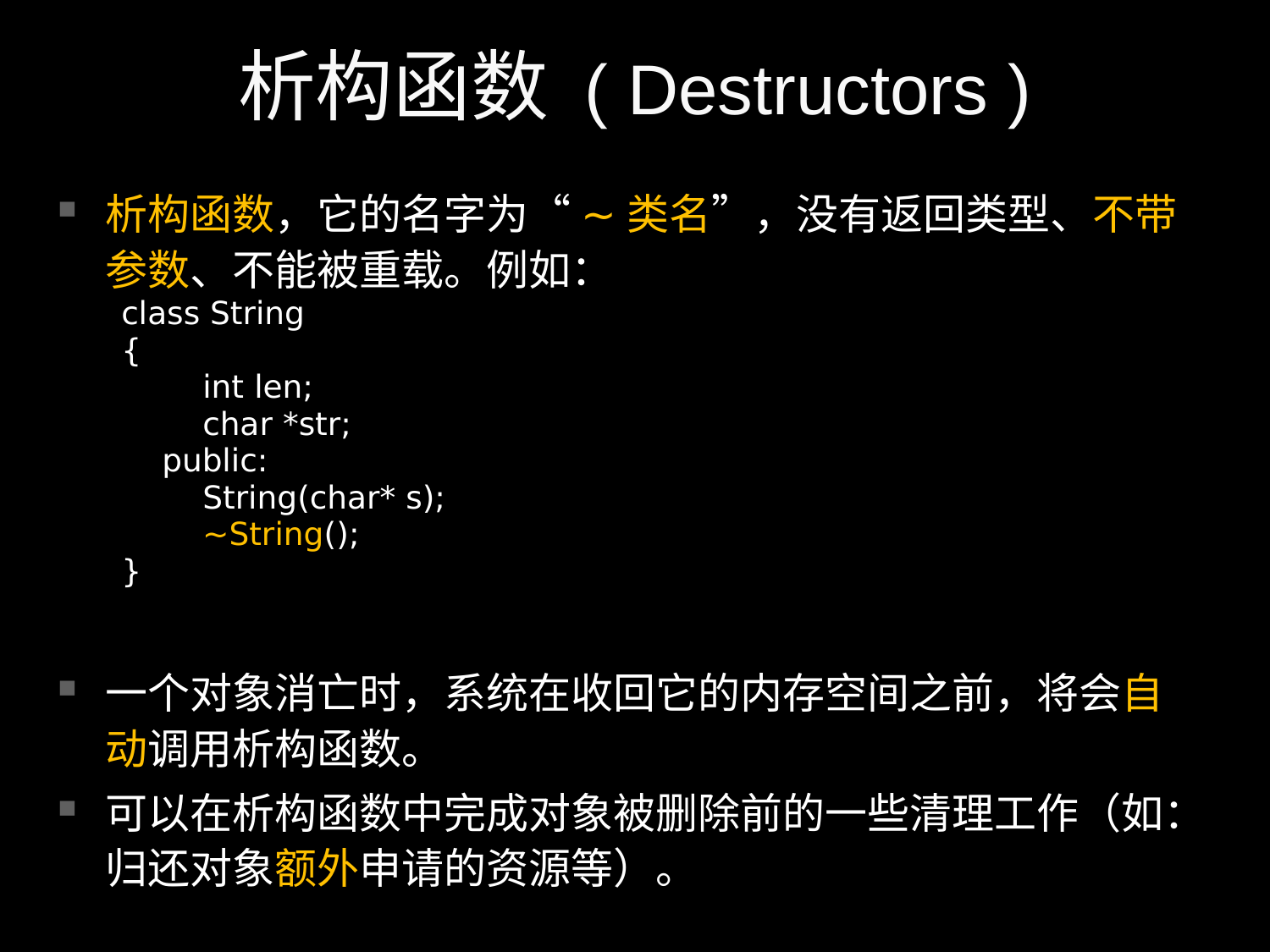

# 析构函数 ( Destructors )
析构函数，它的名字为“~类名”，没有返回类型、不带参数、不能被重载。例如：
class String
{
        int len;
        char *str;
    public:
        String(char* s);
        ~String();
}

一个对象消亡时，系统在收回它的内存空间之前，将会自动调用析构函数。
可以在析构函数中完成对象被删除前的一些清理工作（如：归还对象额外申请的资源等）。